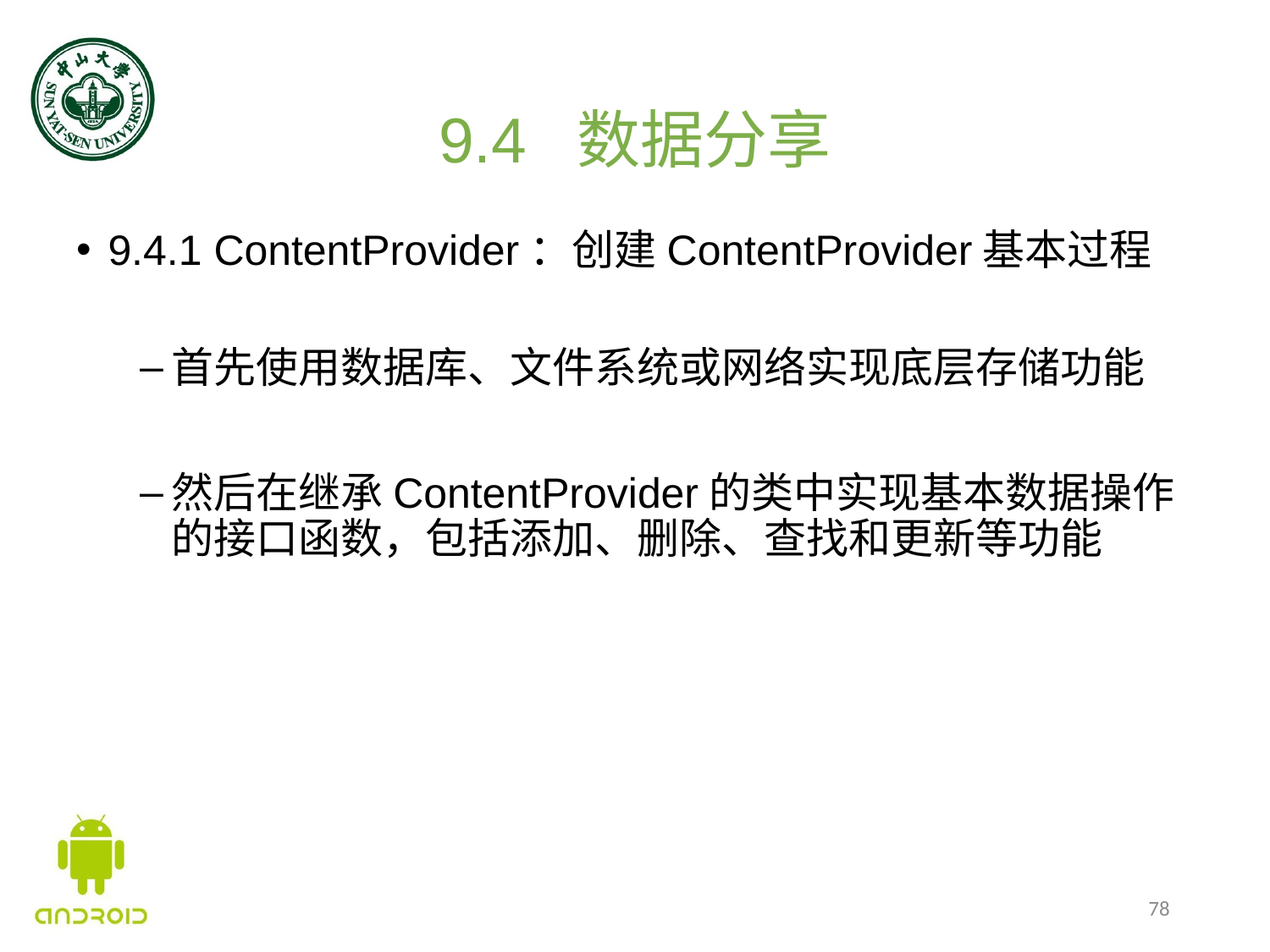

# 9.4  数据分享
9.4.1 ContentProvider：创建ContentProvider基本过程

首先使用数据库、文件系统或网络实现底层存储功能

然后在继承ContentProvider的类中实现基本数据操作的接口函数，包括添加、删除、查找和更新等功能
78